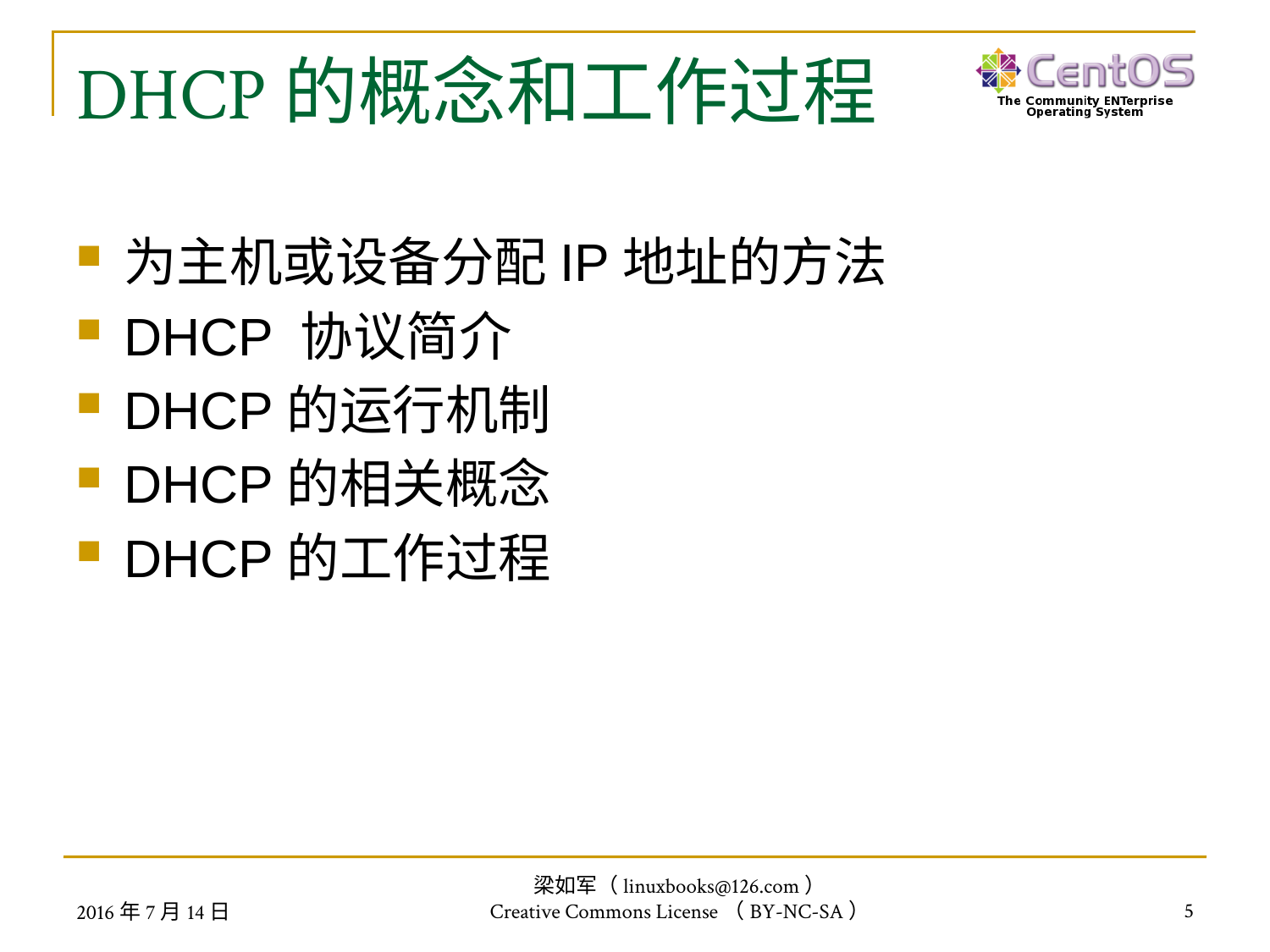

# DHCP的概念和工作过程
为主机或设备分配IP地址的方法
DHCP 协议简介
DHCP的运行机制
DHCP的相关概念
DHCP的工作过程
梁如军（linuxbooks@126.com）
Creative Commons License（BY-NC-SA）
2016年7月14日
5